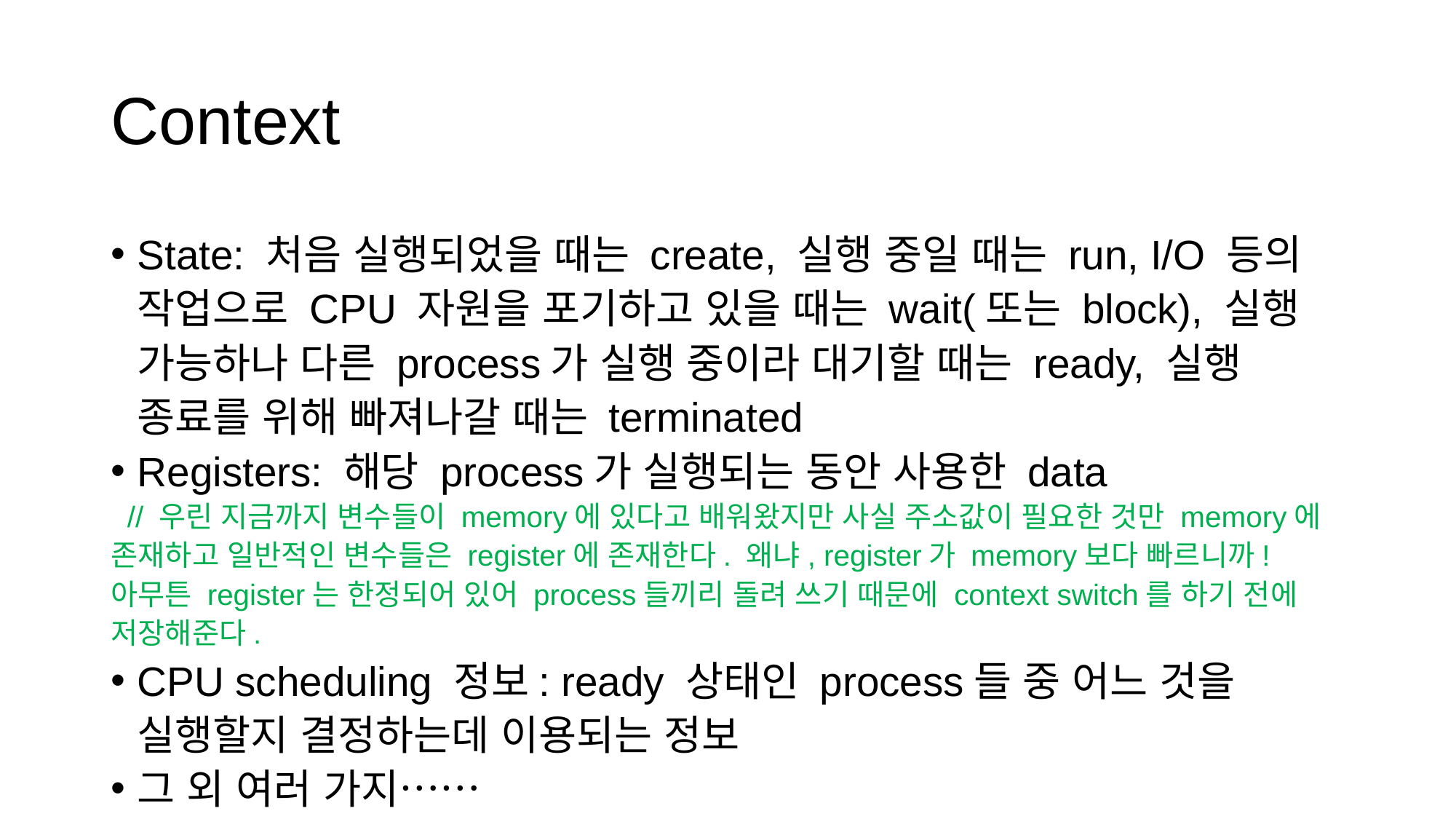

# Context
State: 처음 실행되었을 때는 create, 실행 중일 때는 run, I/O 등의 작업으로 CPU 자원을 포기하고 있을 때는 wait(또는 block), 실행 가능하나 다른 process가 실행 중이라 대기할 때는 ready, 실행 종료를 위해 빠져나갈 때는 terminated
Registers: 해당 process가 실행되는 동안 사용한 data
  // 우린 지금까지 변수들이 memory에 있다고 배워왔지만 사실 주소값이 필요한 것만 memory에 존재하고 일반적인 변수들은 register에 존재한다. 왜냐, register가 memory보다 빠르니까! 아무튼 register는 한정되어 있어 process들끼리 돌려 쓰기 때문에 context switch를 하기 전에 저장해준다.
CPU scheduling 정보: ready 상태인 process들 중 어느 것을 실행할지 결정하는데 이용되는 정보
그 외 여러 가지……